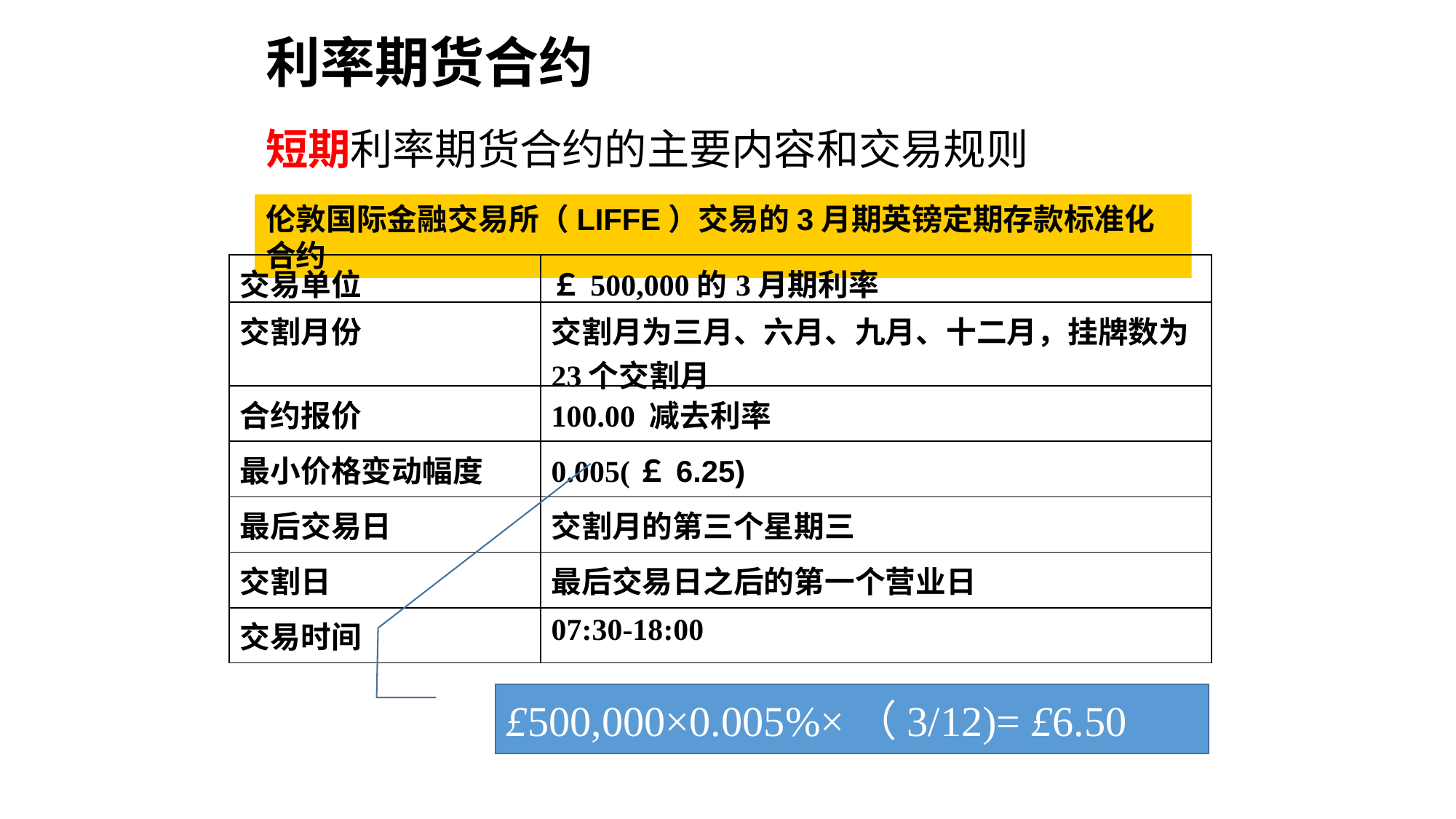

利率期货合约
短期利率期货合约的主要内容和交易规则
伦敦国际金融交易所（LIFFE）交易的3月期英镑定期存款标准化合约
| 交易单位 | ￡500,000的3月期利率 |
| --- | --- |
| 交割月份 | 交割月为三月、六月、九月、十二月，挂牌数为 23个交割月 |
| 合约报价 | 100.00 减去利率 |
| 最小价格变动幅度 | 0.005(￡6.25) |
| 最后交易日 | 交割月的第三个星期三 |
| 交割日 | 最后交易日之后的第一个营业日 |
| 交易时间 | 07:30-18:00 |
£500,000×0.005%×（3/12)= £6.50